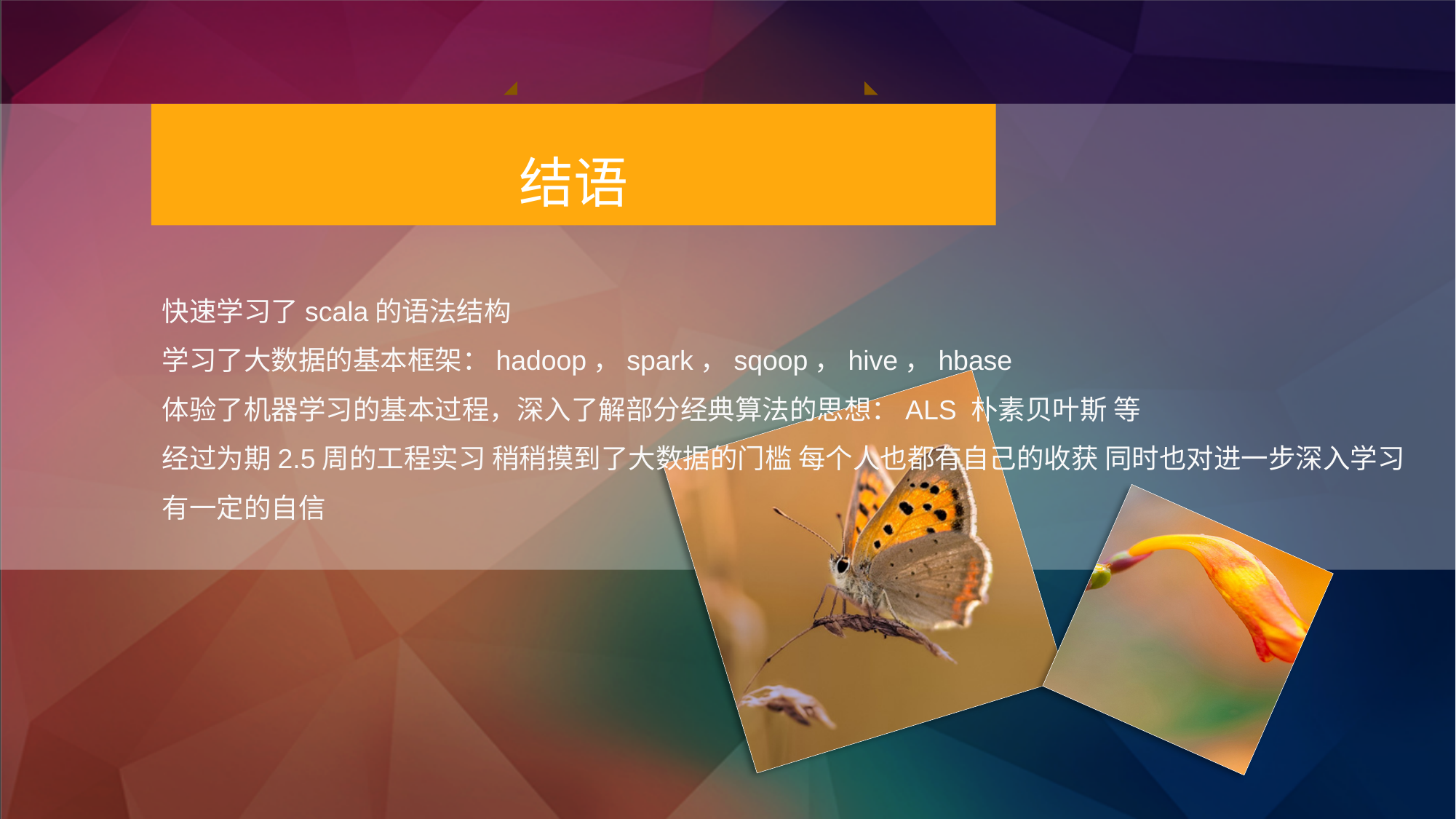

结语
快速学习了scala的语法结构
学习了大数据的基本框架：hadoop，spark，sqoop，hive，hbase
体验了机器学习的基本过程，深入了解部分经典算法的思想：ALS 朴素贝叶斯 等
经过为期2.5周的工程实习 稍稍摸到了大数据的门槛 每个人也都有自己的收获 同时也对进一步深入学习有一定的自信